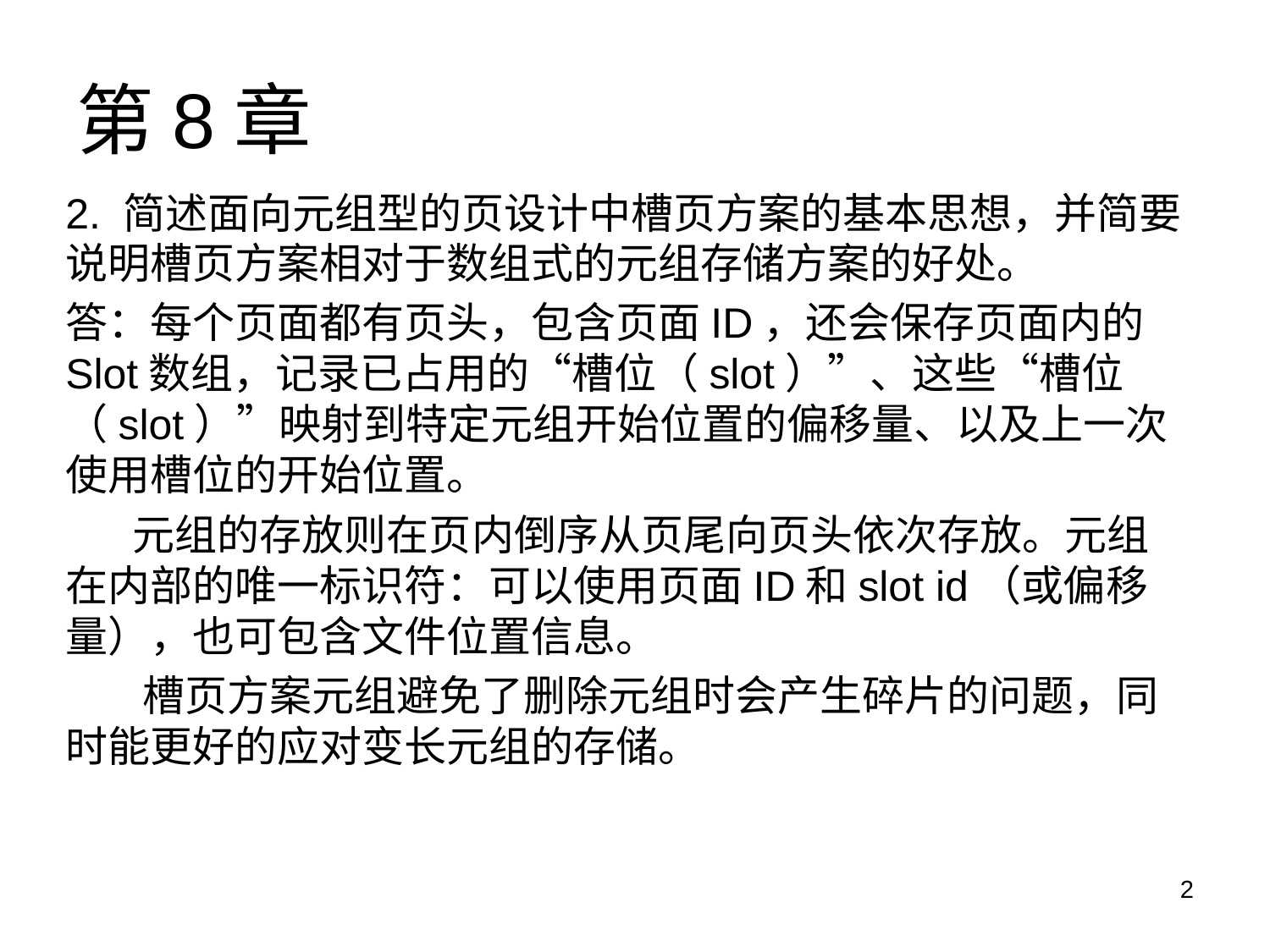

# 第8章
2. 简述面向元组型的页设计中槽页方案的基本思想，并简要说明槽页方案相对于数组式的元组存储方案的好处。
答：每个页面都有页头，包含页面ID，还会保存页面内的Slot数组，记录已占用的“槽位（slot）”、这些“槽位（slot）”映射到特定元组开始位置的偏移量、以及上一次使用槽位的开始位置。
      元组的存放则在页内倒序从页尾向页头依次存放。元组在内部的唯一标识符：可以使用页面ID和slot id（或偏移量），也可包含文件位置信息。
       槽页方案元组避免了删除元组时会产生碎片的问题，同时能更好的应对变长元组的存储。
2